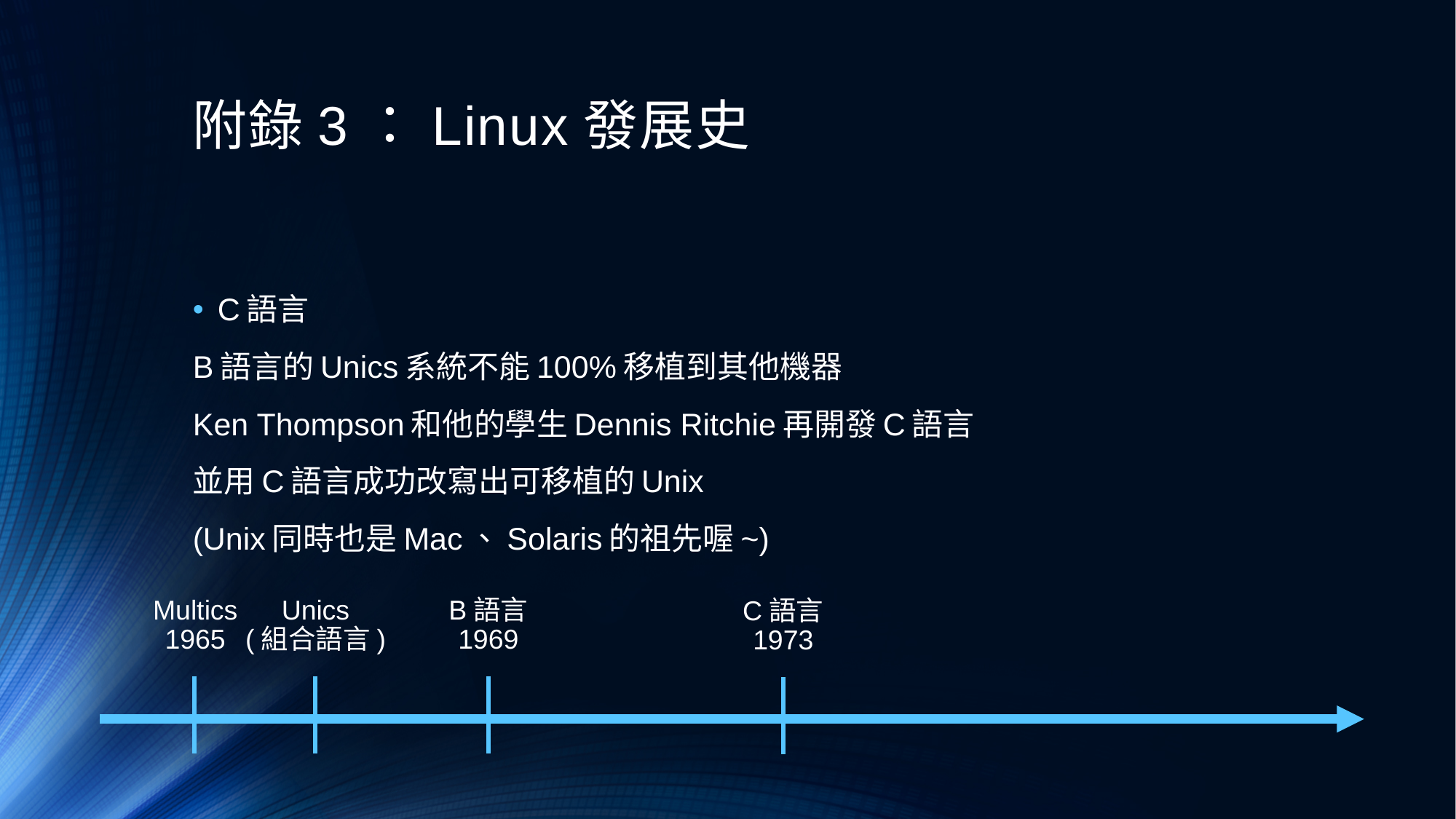

# 附錄3：Linux發展史

C語言
B語言的Unics系統不能100%移植到其他機器
Ken Thompson和他的學生Dennis Ritchie再開發C語言
並用C語言成功改寫出可移植的Unix
(Unix同時也是Mac、Solaris的祖先喔~)
B語言
1969
Unics
(組合語言)
Multics
1965
C語言
1973